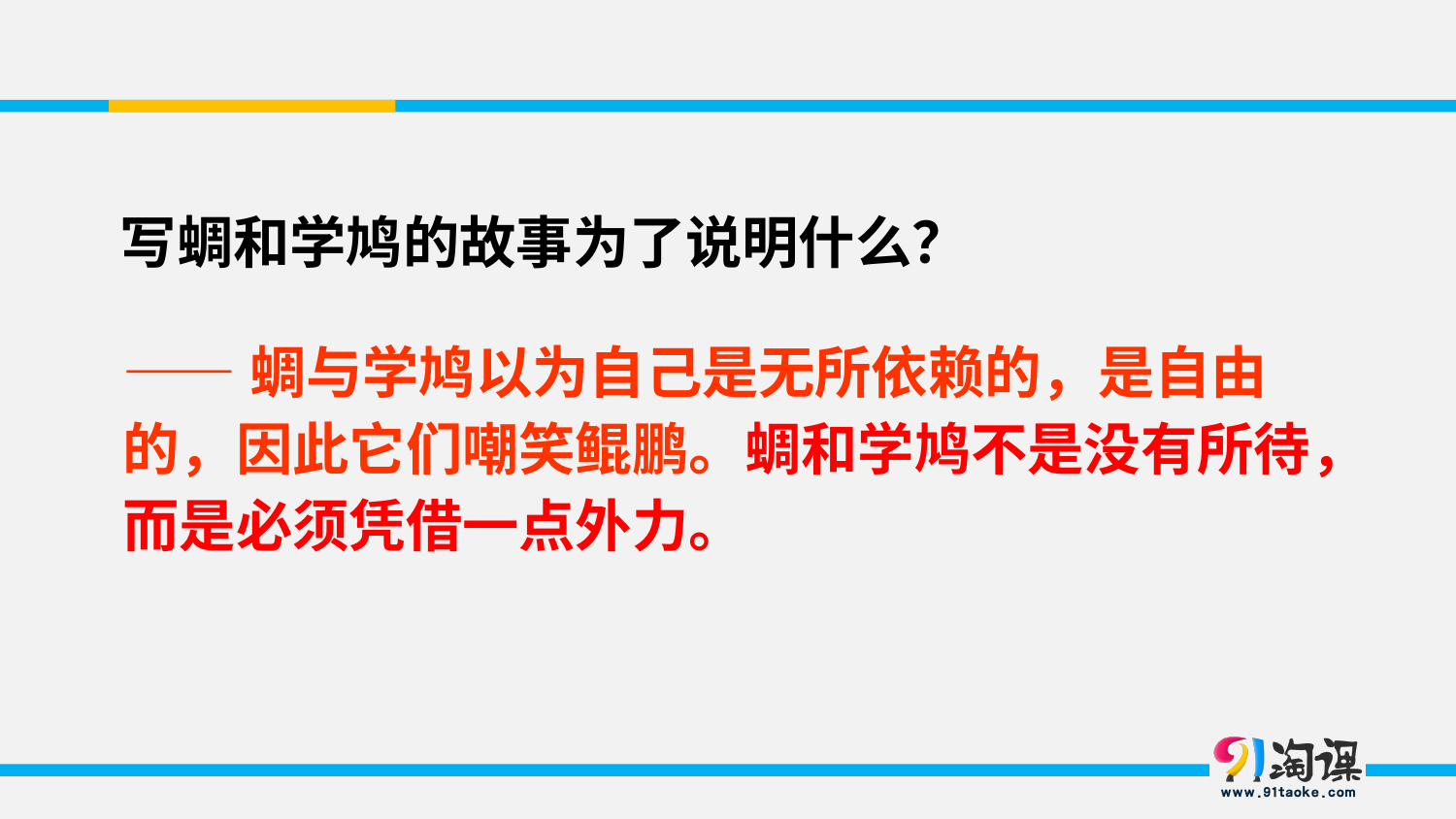

写蜩和学鸠的故事为了说明什么？
——蜩与学鸠以为自己是无所依赖的，是自由的，因此它们嘲笑鲲鹏。蜩和学鸠不是没有所待，而是必须凭借一点外力。